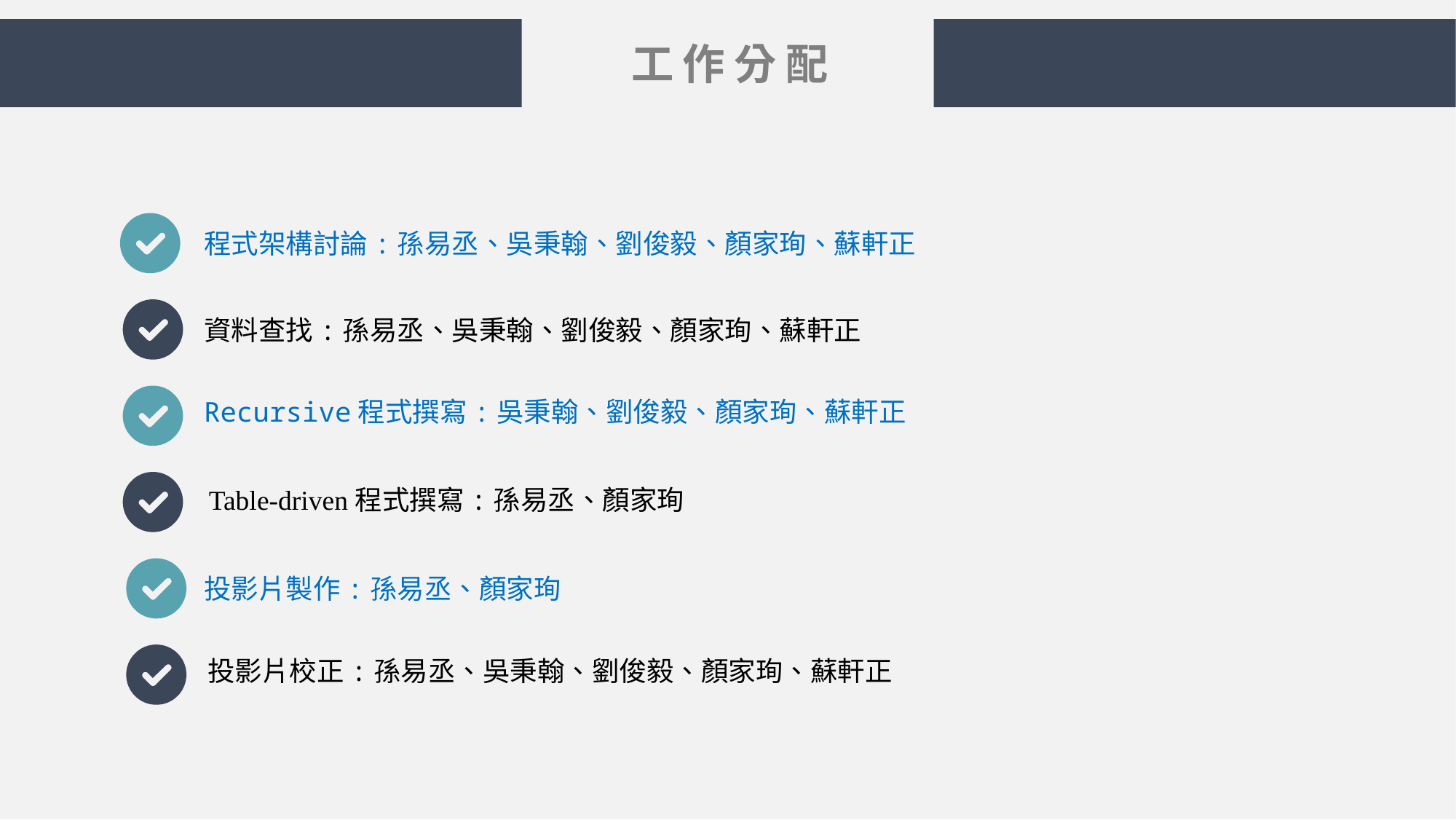

工作分配

程式架構討論:孫易丞、吳秉翰、劉俊毅、顏家珣、蘇軒正

資料查找:孫易丞、吳秉翰、劉俊毅、顏家珣、蘇軒正

Recursive程式撰寫:吳秉翰、劉俊毅、顏家珣、蘇軒正

Table-driven程式撰寫:孫易丞、顏家珣

投影片製作:孫易丞、顏家珣

投影片校正:孫易丞、吳秉翰、劉俊毅、顏家珣、蘇軒正